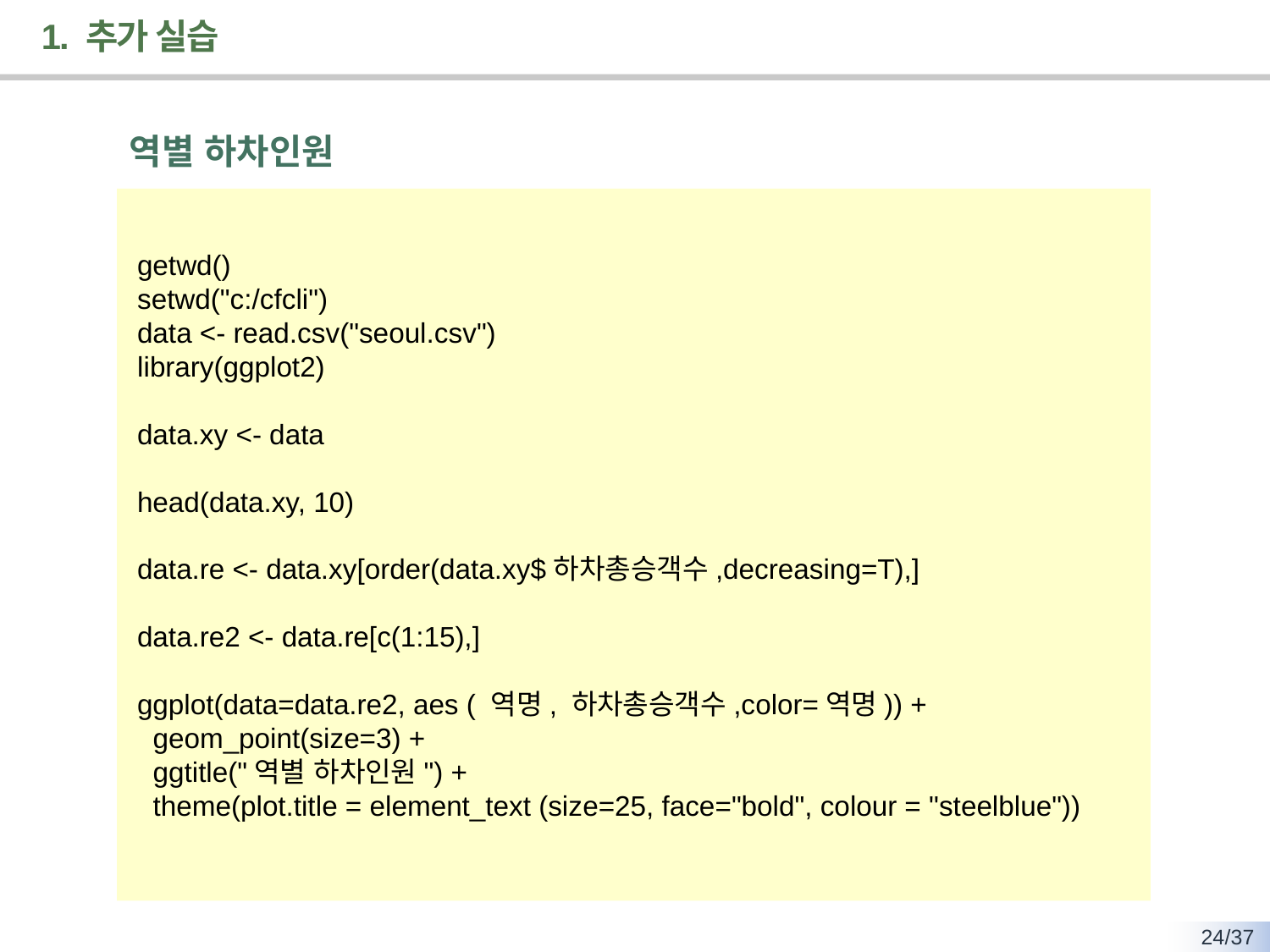

# 1. 추가 실습

역별 하차인원

getwd()
setwd("c:/cfcli")
data <- read.csv("seoul.csv")
library(ggplot2)

data.xy <- data

head(data.xy, 10)

data.re <- data.xy[order(data.xy$하차총승객수,decreasing=T),]

data.re2 <- data.re[c(1:15),]

ggplot(data=data.re2, aes ( 역명, 하차총승객수,color=역명)) +
  geom_point(size=3) +
  ggtitle("역별 하차인원") +
  theme(plot.title = element_text (size=25, face="bold", colour = "steelblue"))